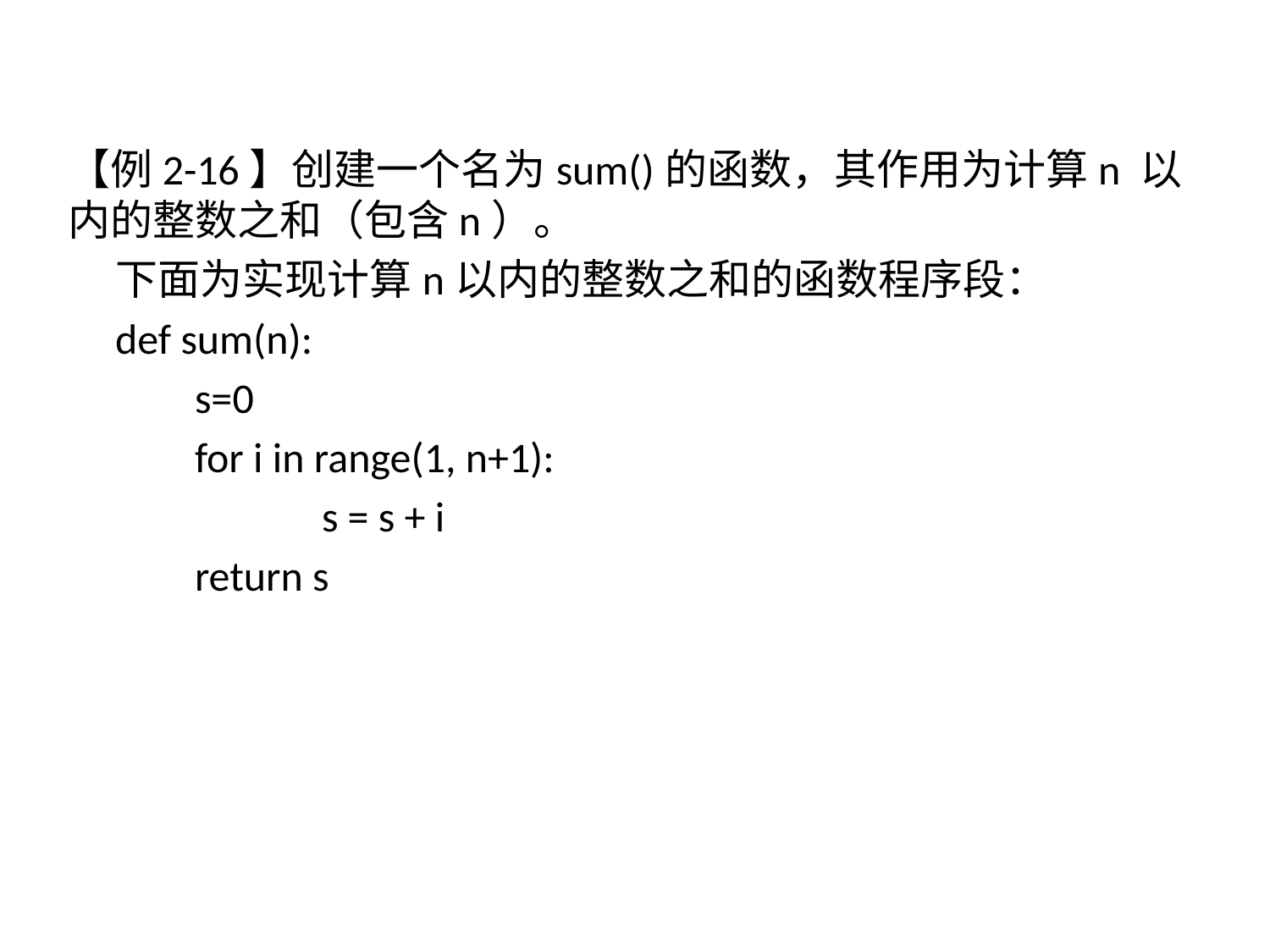

【例2-16】创建一个名为sum()的函数，其作用为计算n 以内的整数之和（包含n）。
    下面为实现计算n以内的整数之和的函数程序段：
     def sum(n):
	s=0
	for i in range(1, n+1):
		s = s + i
	return s